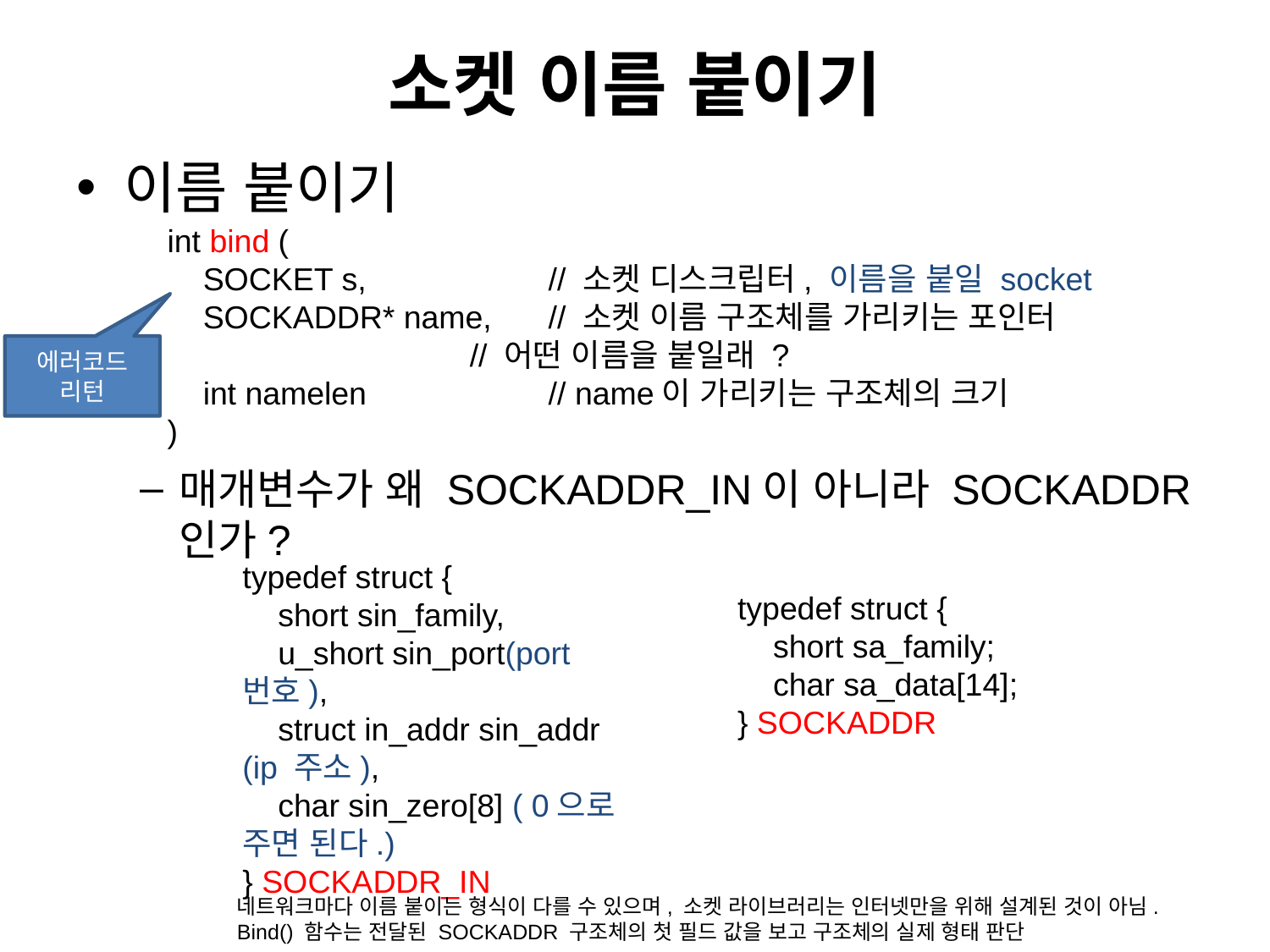

# 소켓 이름 붙이기
이름 붙이기

매개변수가 왜 SOCKADDR_IN이 아니라 SOCKADDR인가?
int bind (
    SOCKET s,		// 소켓 디스크립터, 이름을 붙일 socket
    SOCKADDR* name,	// 소켓 이름 구조체를 가리키는 포인터
                                  // 어떤 이름을 붙일래 ?
    int namelen		// name이 가리키는 구조체의 크기
)
에러코드 리턴
typedef struct {
    short sin_family,
    u_short sin_port(port 번호),
    struct in_addr sin_addr (ip 주소),
    char sin_zero[8] ( 0으로 주면 된다.)
} SOCKADDR_IN
typedef struct {
    short sa_family;
    char sa_data[14];
} SOCKADDR
네트워크마다 이름 붙이는 형식이 다를 수 있으며, 소켓 라이브러리는 인터넷만을 위해 설계된 것이 아님.
Bind() 함수는 전달된 SOCKADDR 구조체의 첫 필드 값을 보고 구조체의 실제 형태 판단